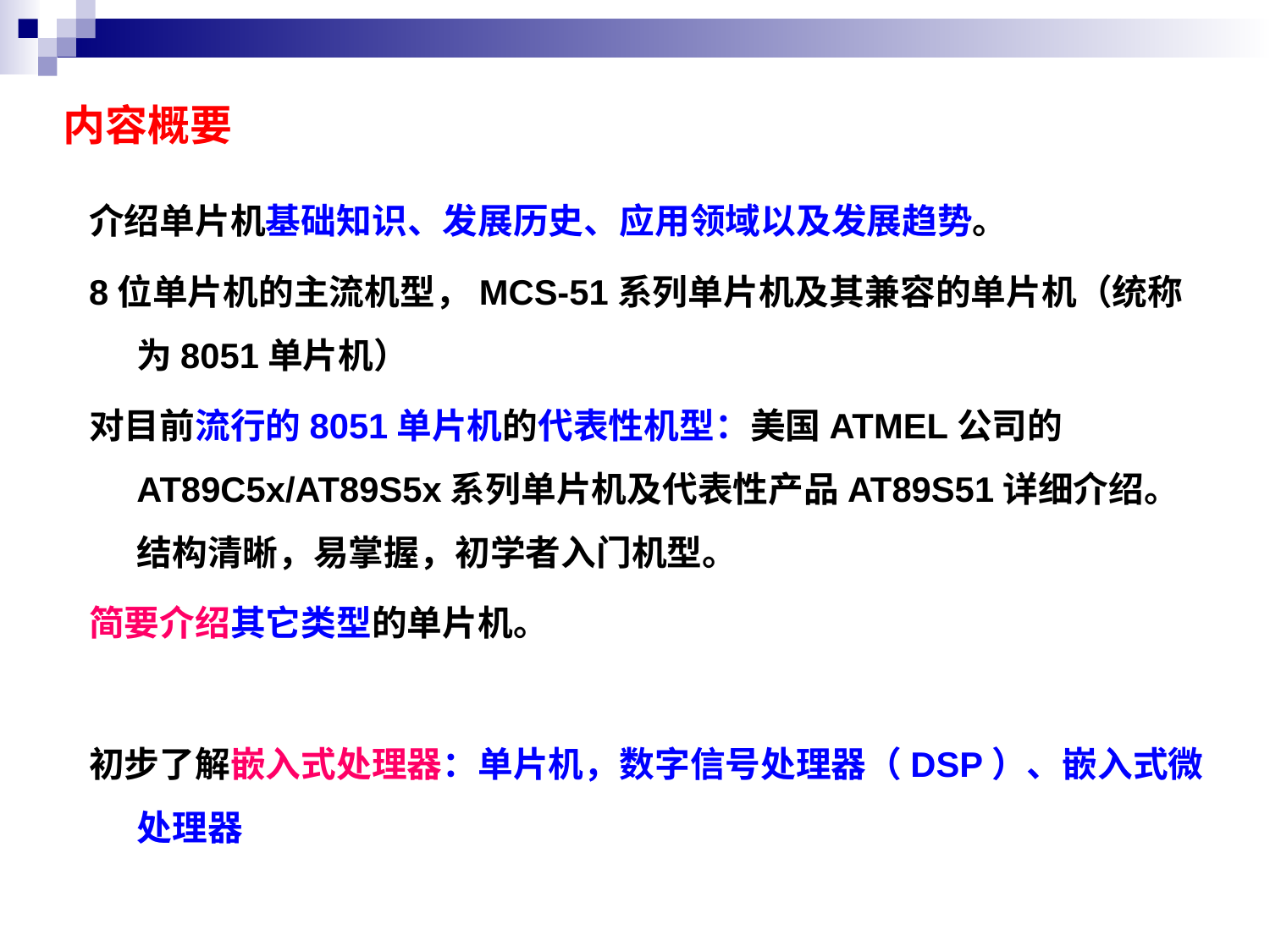

# 内容概要
介绍单片机基础知识、发展历史、应用领域以及发展趋势。
8位单片机的主流机型，MCS-51系列单片机及其兼容的单片机（统称为8051单片机）
对目前流行的8051单片机的代表性机型：美国ATMEL公司的AT89C5x/AT89S5x系列单片机及代表性产品AT89S51详细介绍。结构清晰，易掌握，初学者入门机型。
简要介绍其它类型的单片机。

初步了解嵌入式处理器：单片机，数字信号处理器（DSP）、嵌入式微处理器
2